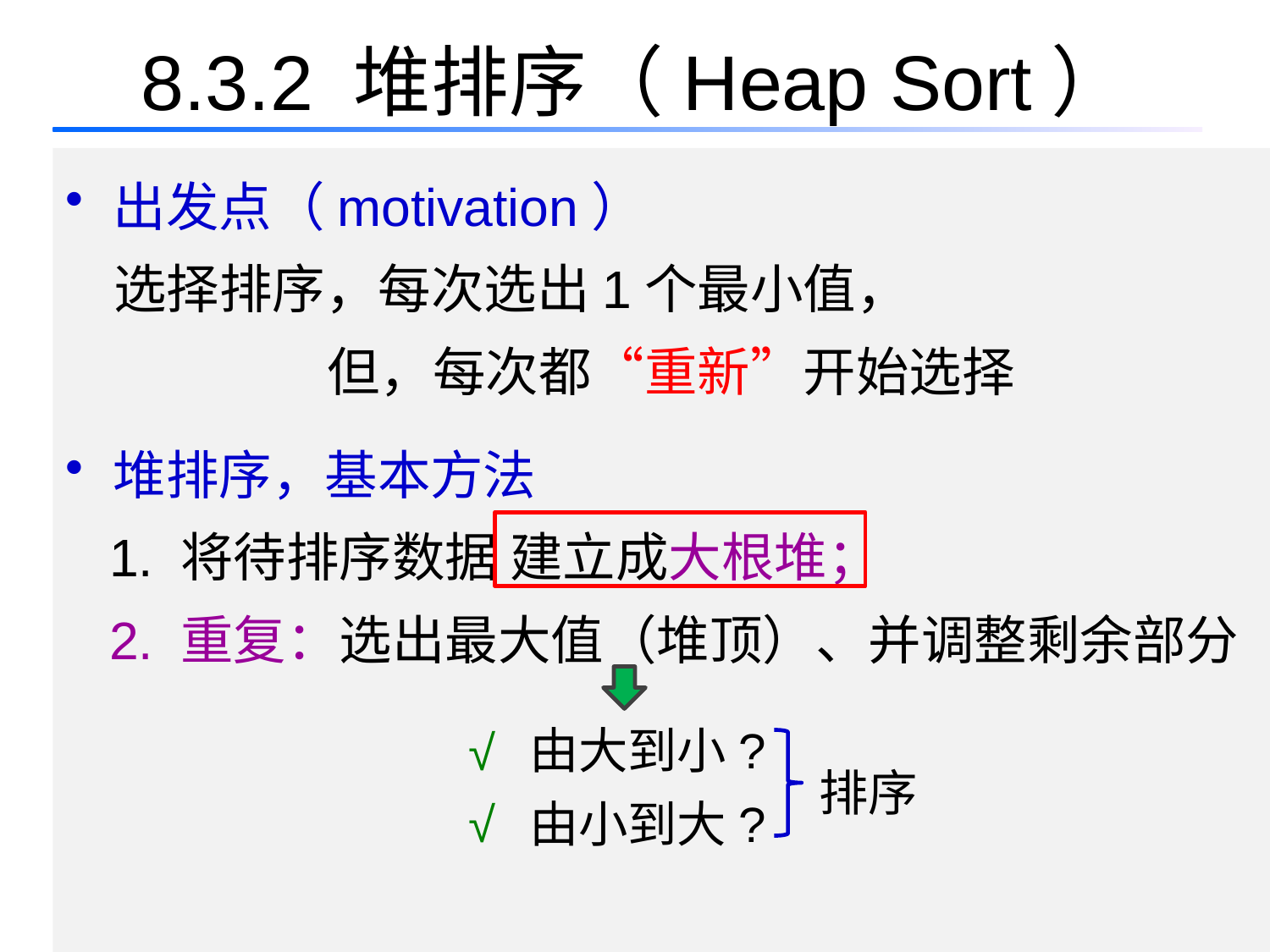

# 8.3.2 堆排序（Heap Sort）

出发点（motivation）
   选择排序，每次选出1个最小值，
                     但，每次都“重新”开始选择
堆排序，基本方法
   1. 将待排序数据 建立成大根堆；
   2. 重复：选出最大值（堆顶）、并调整剩余部分

由大到小?
√

排序
√
由小到大?